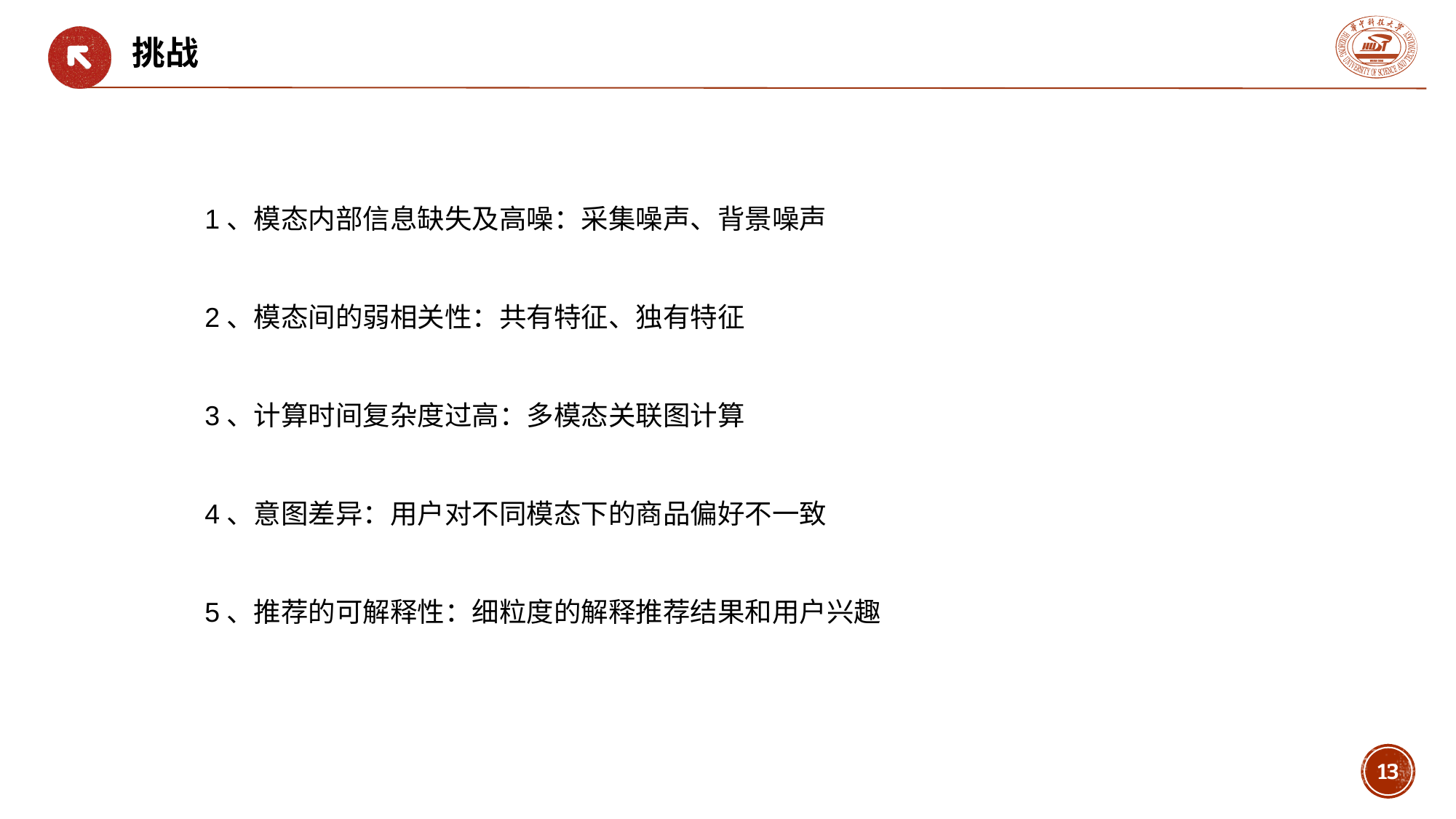

挑战

1、模态内部信息缺失及高噪：采集噪声、背景噪声
2、模态间的弱相关性：共有特征、独有特征
3、计算时间复杂度过高：多模态关联图计算
4、意图差异：用户对不同模态下的商品偏好不一致
5、推荐的可解释性：细粒度的解释推荐结果和用户兴趣
13